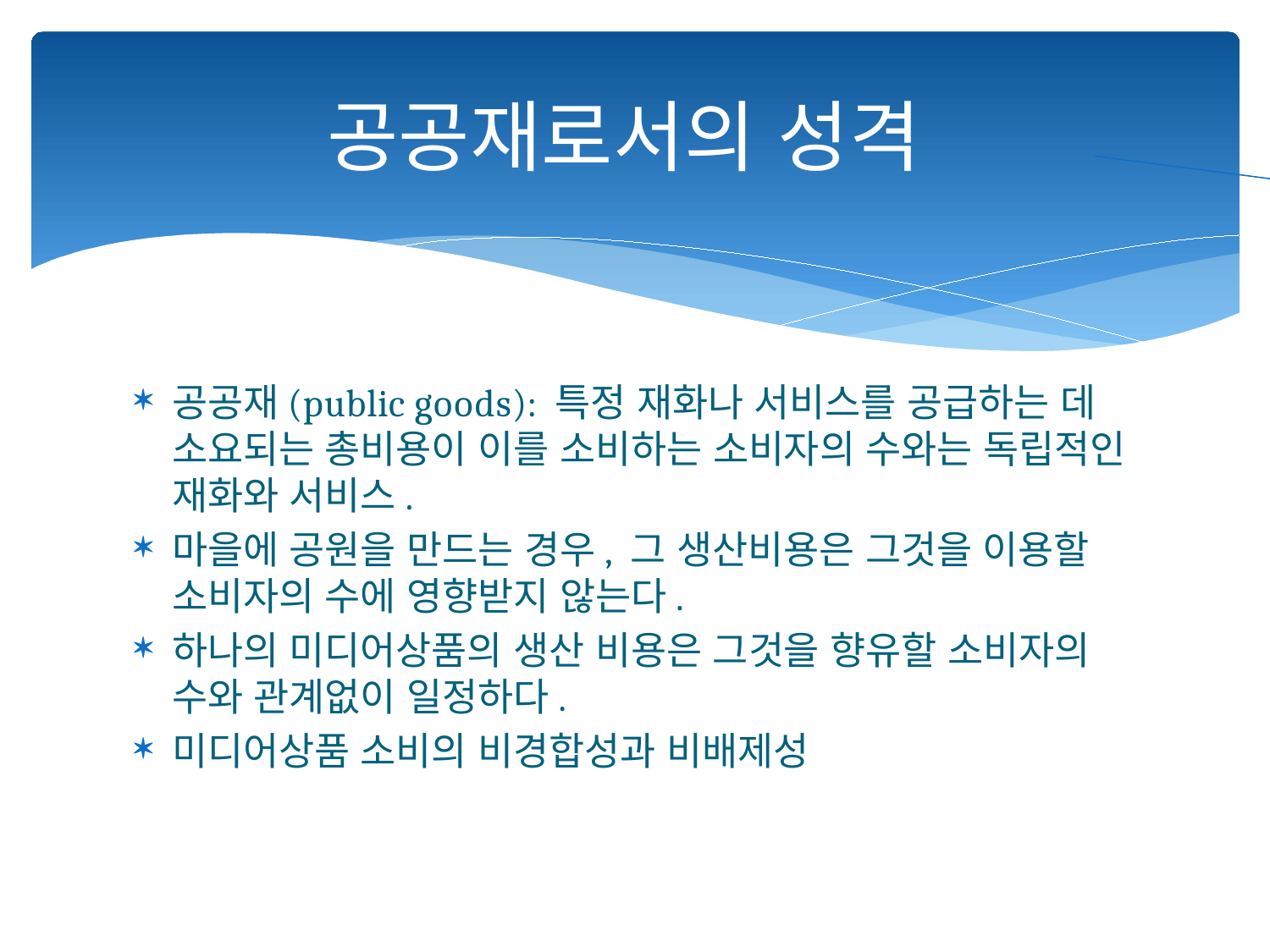

# 공공재로서의 성격
한 번 만듦면 여러 사람들이 사용할 수 있음
공공재(public goods): 특정 재화나 서비스를 공급하는 데 소요되는 총비용이 이를 소비하는 소비자의 수와는 독립적인 재화와 서비스.
마을에 공원을 만드는 경우, 그 생산비용은 그것을 이용할 소비자의 수에 영향받지 않는다.
하나의 미디어상품의 생산 비용은 그것을 향유할 소비자의 수와 관계없이 일정하다.
미디어상품 소비의 비경합성과 비배제성